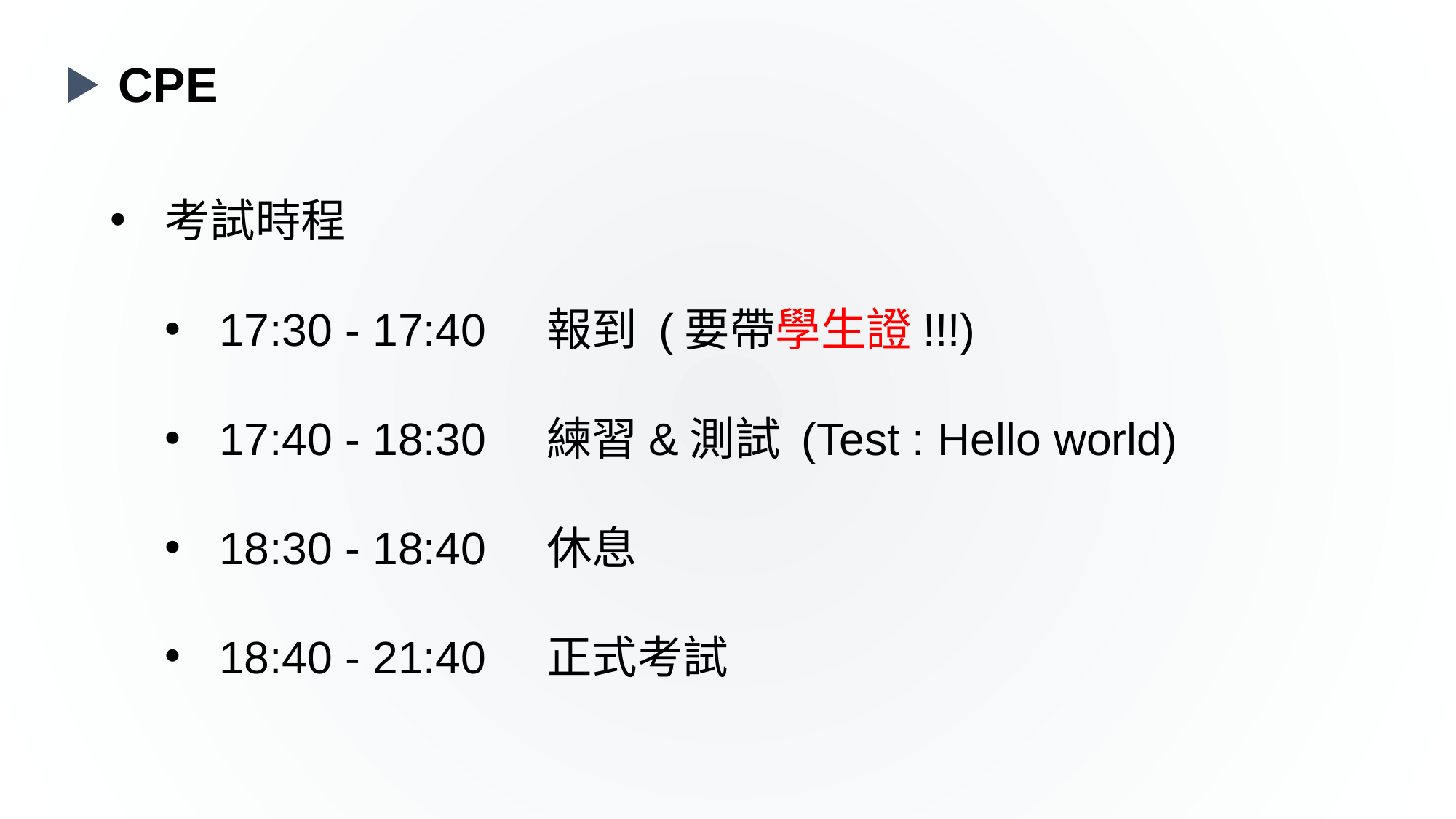

CPE

考試時程

17:30 - 17:40 	報到 (要帶學生證!!!)

17:40 - 18:30 	練習&測試 (Test : Hello world)

18:30 - 18:40 	休息

18:40 - 21:40 	正式考試